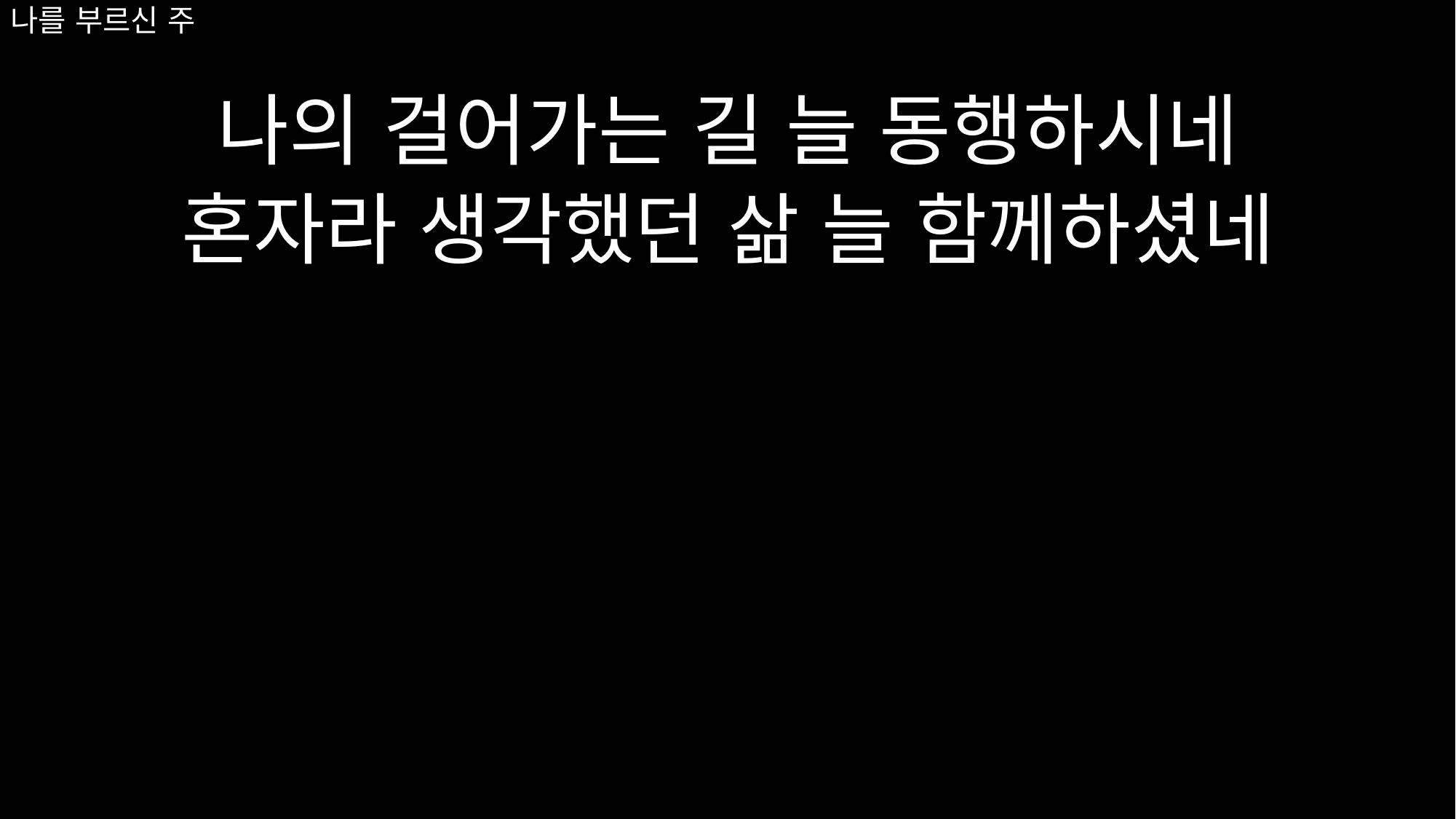

나의 걸어가는 길 늘 동행하시네
혼자라 생각했던 삶 늘 함께하셨네

# 나를 부르신 주